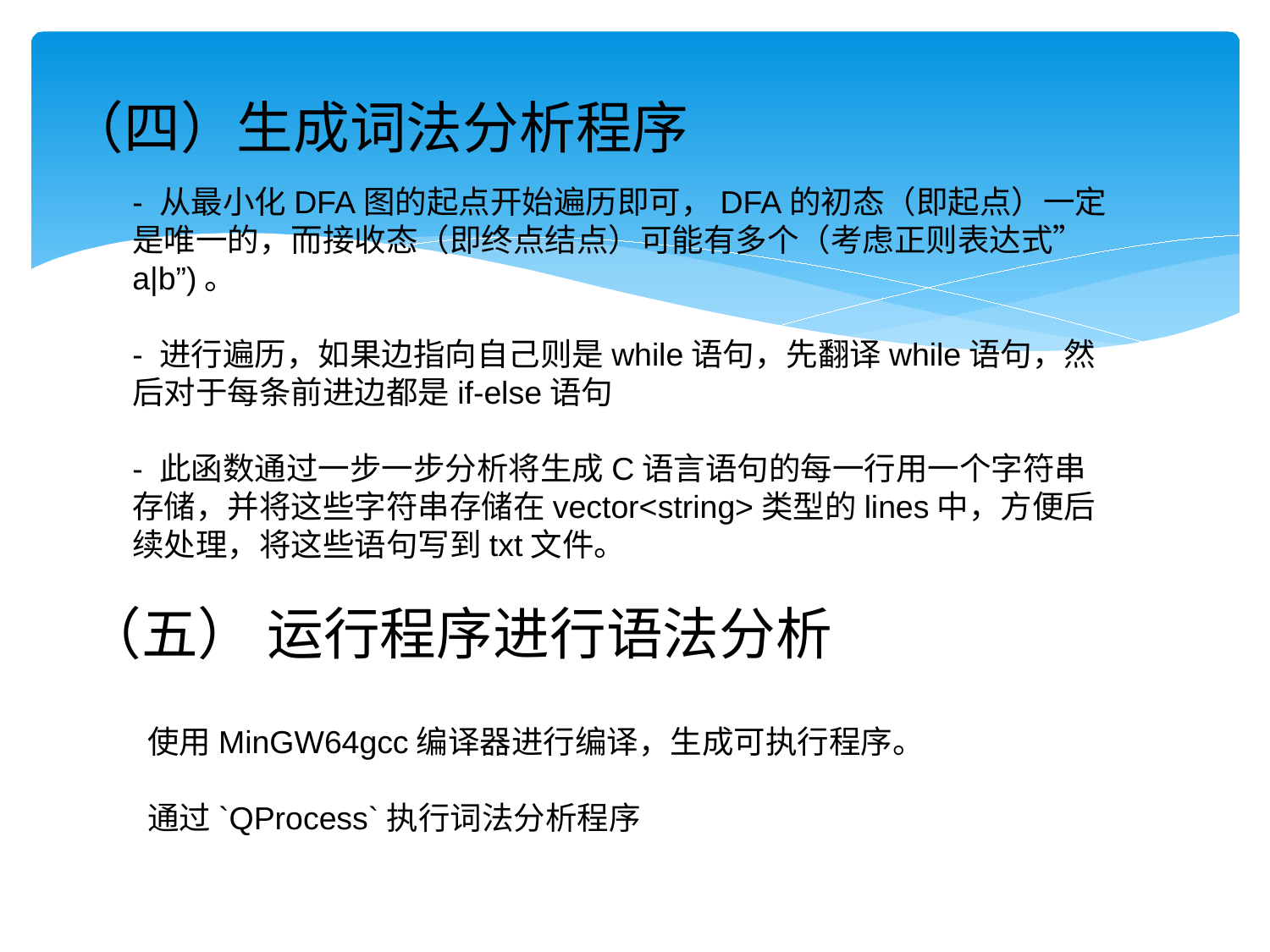

（四）生成词法分析程序
- 从最小化DFA图的起点开始遍历即可，DFA的初态（即起点）一定是唯一的，而接收态（即终点结点）可能有多个（考虑正则表达式”a|b”)。

- 进行遍历，如果边指向自己则是while语句，先翻译while语句，然后对于每条前进边都是if-else语句

- 此函数通过一步一步分析将生成C语言语句的每一行用一个字符串存储，并将这些字符串存储在vector<string>类型的lines中，方便后续处理，将这些语句写到txt文件。

（五） 运行程序进行语法分析
使用MinGW64gcc编译器进行编译，生成可执行程序。

通过`QProcess`执行词法分析程序